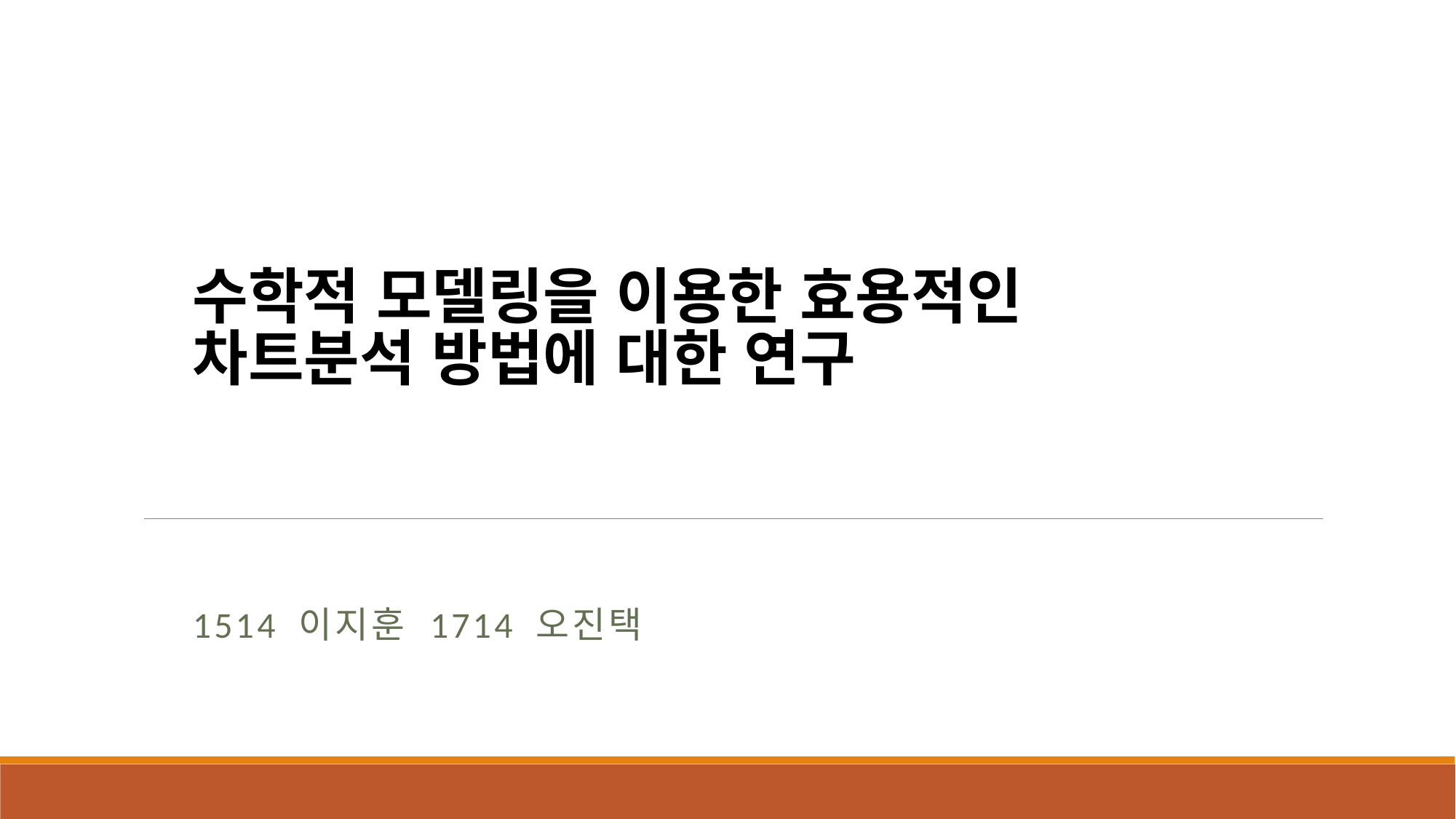

# 수학적 모델링을 이용한 효용적인 차트분석 방법에 대한 연구
1514 이지훈 1714 오진택